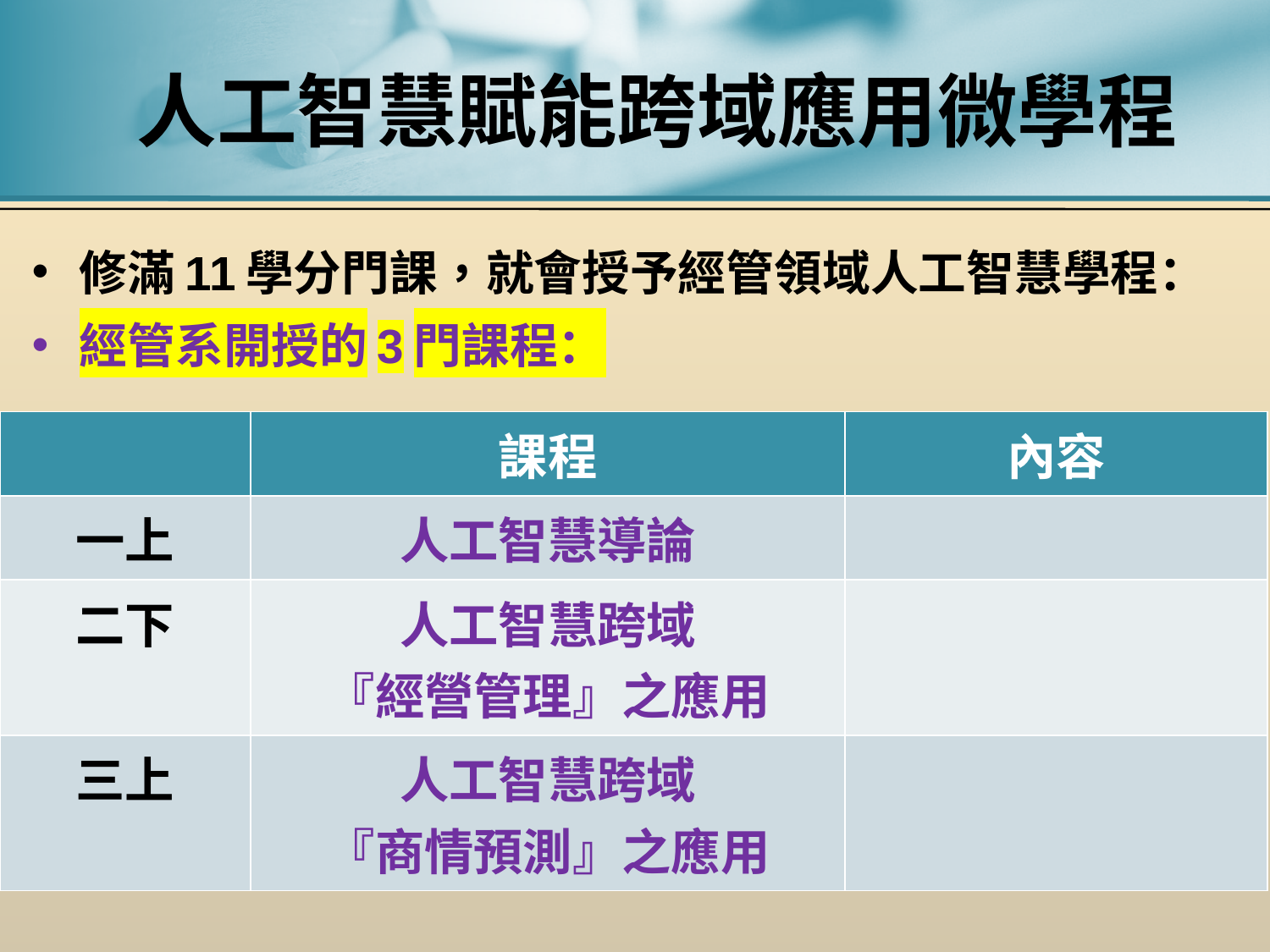

# 人工智慧賦能跨域應用微學程
修滿11學分門課，就會授予經管領域人工智慧學程：
經管系開授的3門課程：
|  | 課程 | 內容 |
| --- | --- | --- |
| 一上 | 人工智慧導論 |  |
| 二下 | 人工智慧跨域 『經營管理』之應用 |  |
| 三上 | 人工智慧跨域 『商情預測』之應用 |  |